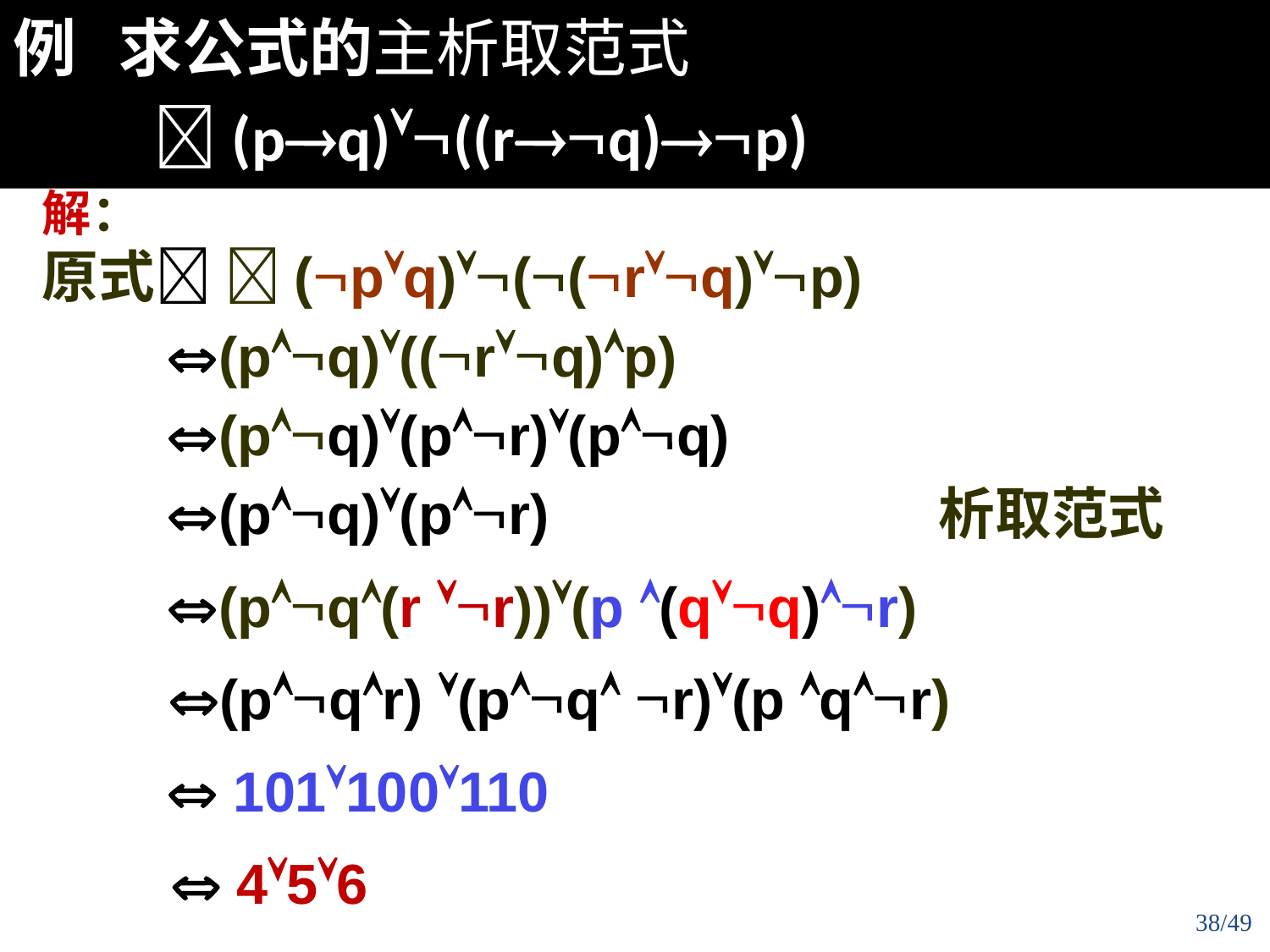

例   求公式的主析取范式
        ¬(p→q)∨¬((r→¬q)→¬p)
解：
原式⇔ ¬(¬p∨q)∨¬(¬(¬r∨¬q)∨¬p)
        ⇔(p∧¬q)∨((¬r∨¬q)∧p)
        ⇔(p∧¬q)∨(p∧¬r)∨(p∧¬q)
        ⇔(p∧¬q)∨(p∧¬r)                        析取范式
        ⇔(p∧¬q∧(r ∨¬r))∨(p ∧(q∨¬q)∧¬r)
        ⇔(p∧¬q∧r) ∨(p∧¬q∧ ¬r)∨(p ∧q∧¬r)
        ⇔ 101∨100∨110
         ⇔ 4∨5∨6
38/49